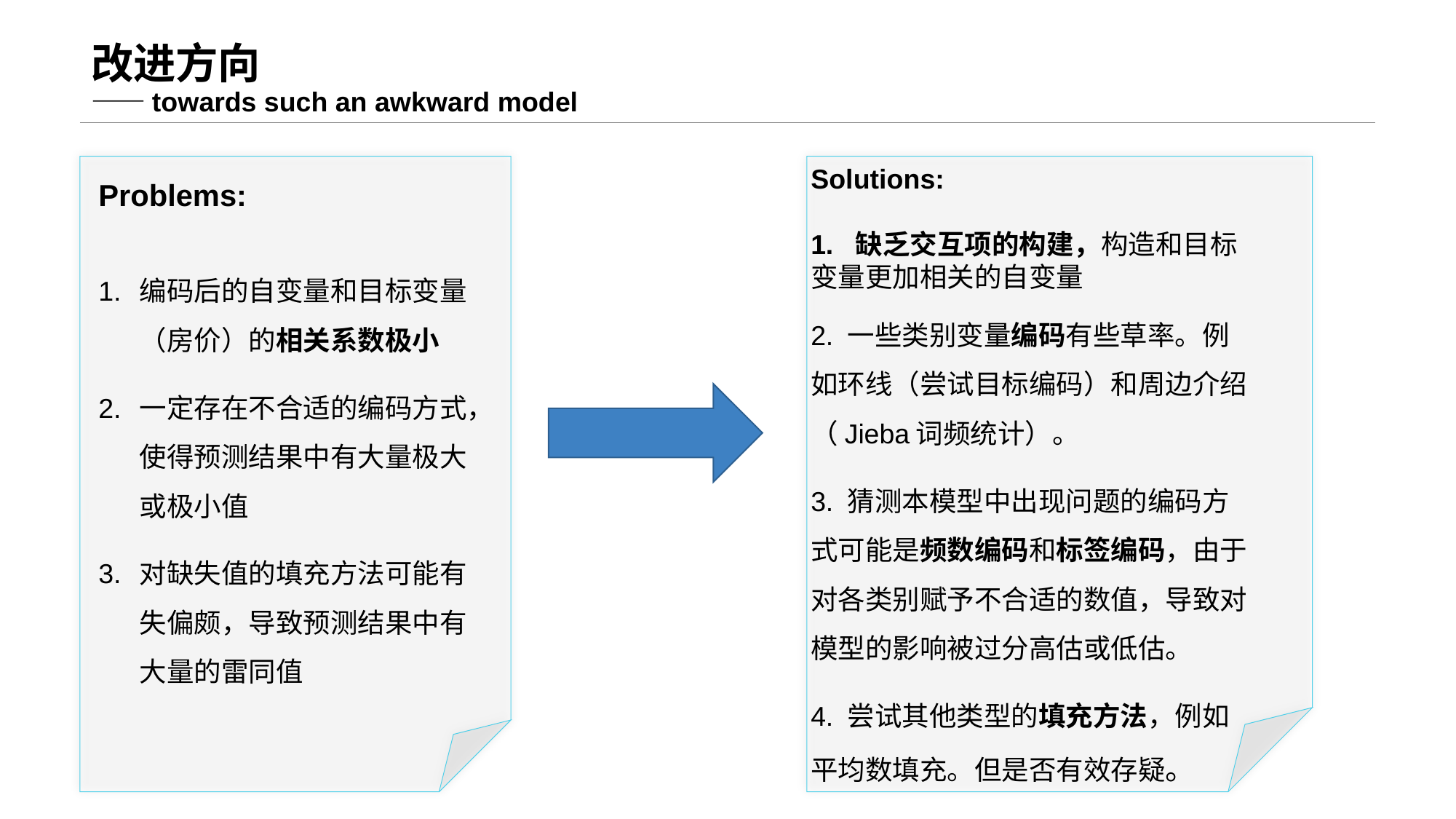

# 改进方向 ——towards such an awkward model
Solutions:

1.  缺乏交互项的构建，构造和目标变量更加相关的自变量
2. 一些类别变量编码有些草率。例如环线（尝试目标编码）和周边介绍（Jieba词频统计）。
3. 猜测本模型中出现问题的编码方式可能是频数编码和标签编码，由于对各类别赋予不合适的数值，导致对模型的影响被过分高估或低估。
4. 尝试其他类型的填充方法，例如平均数填充。但是否有效存疑。

Problems:

编码后的自变量和目标变量（房价）的相关系数极小
一定存在不合适的编码方式，使得预测结果中有大量极大或极小值
对缺失值的填充方法可能有失偏颇，导致预测结果中有大量的雷同值